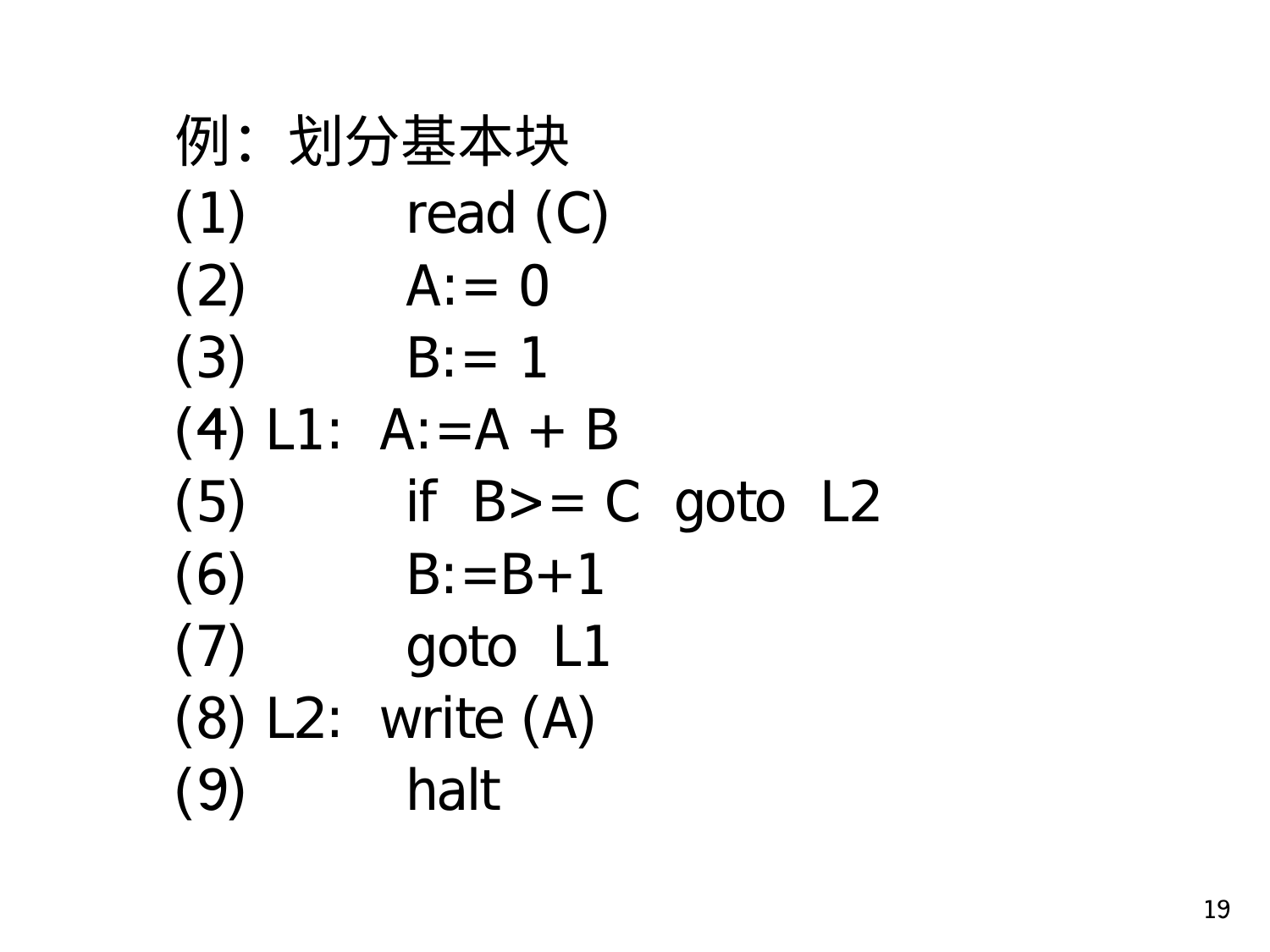

例：划分基本块
(1)         read (C)
(2)         A:= 0
(3)         B:= 1
(4) L1:  A:=A + B
(5)         if  B>= C  goto  L2
(6)         B:=B+1
(7)         goto  L1
(8) L2:  write (A)
(9)         halt

19